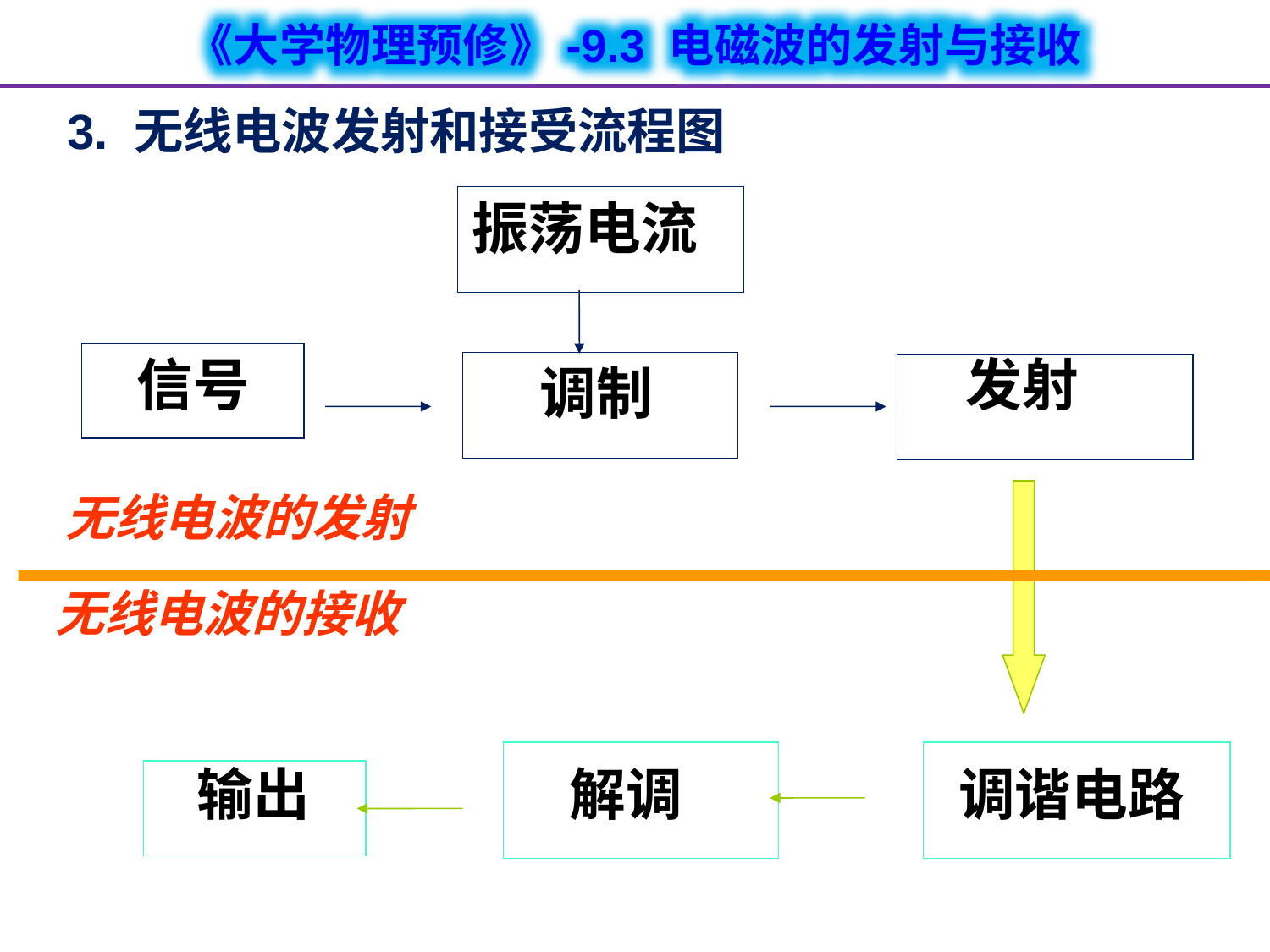

3. 无线电波发射和接受流程图
振荡电流

信号
发射

调制

无线电波的发射

无线电波的接收

解调

调谐电路
输出